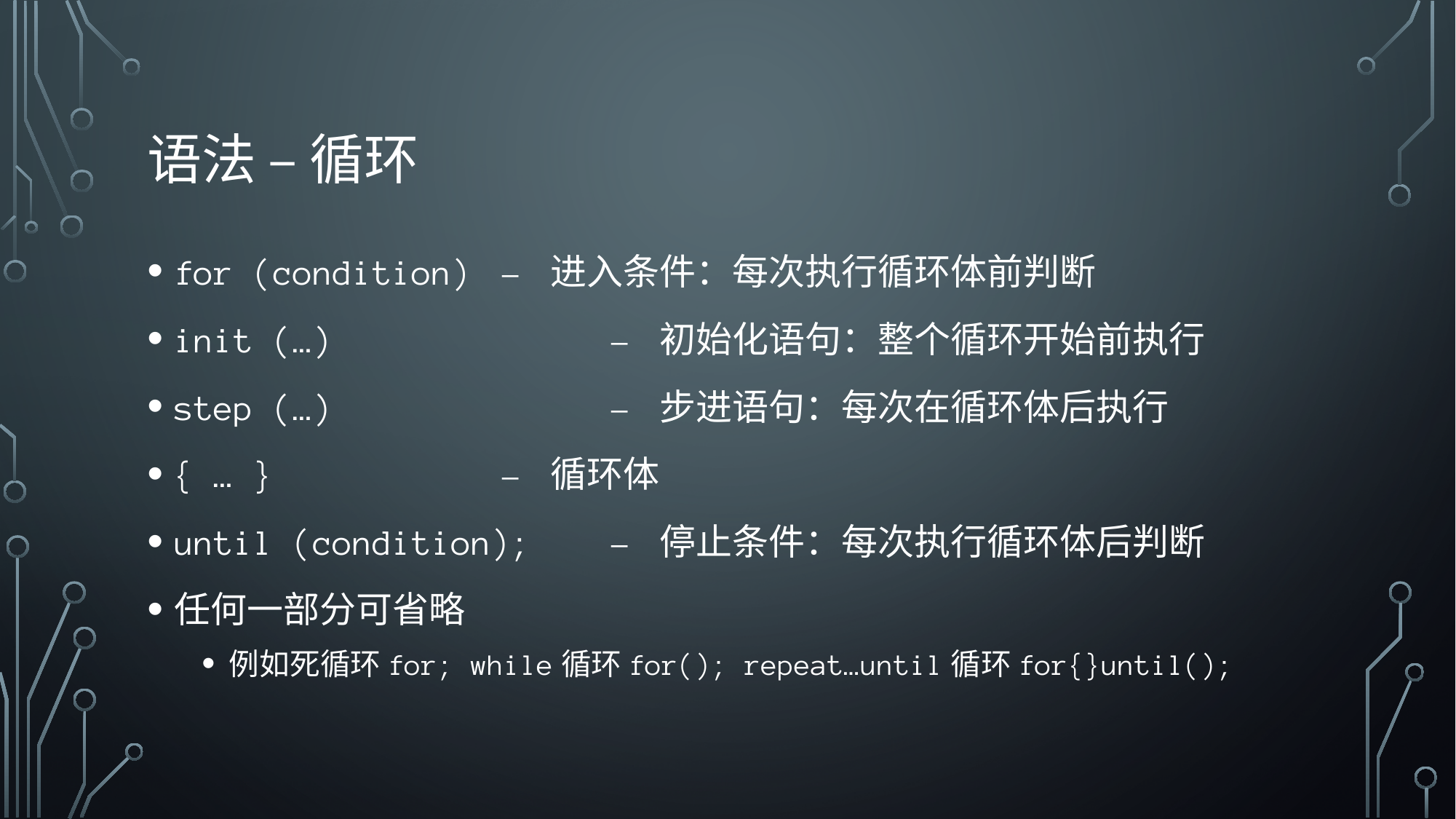

# 语法 – 循环
for (condition) 	– 进入条件：每次执行循环体前判断
init (…)		 	– 初始化语句：整个循环开始前执行
step (…)			– 步进语句：每次在循环体后执行
{ … }			– 循环体
until (condition); 	– 停止条件：每次执行循环体后判断
任何一部分可省略
例如死循环for; while循环for(); repeat…until循环for{}until();